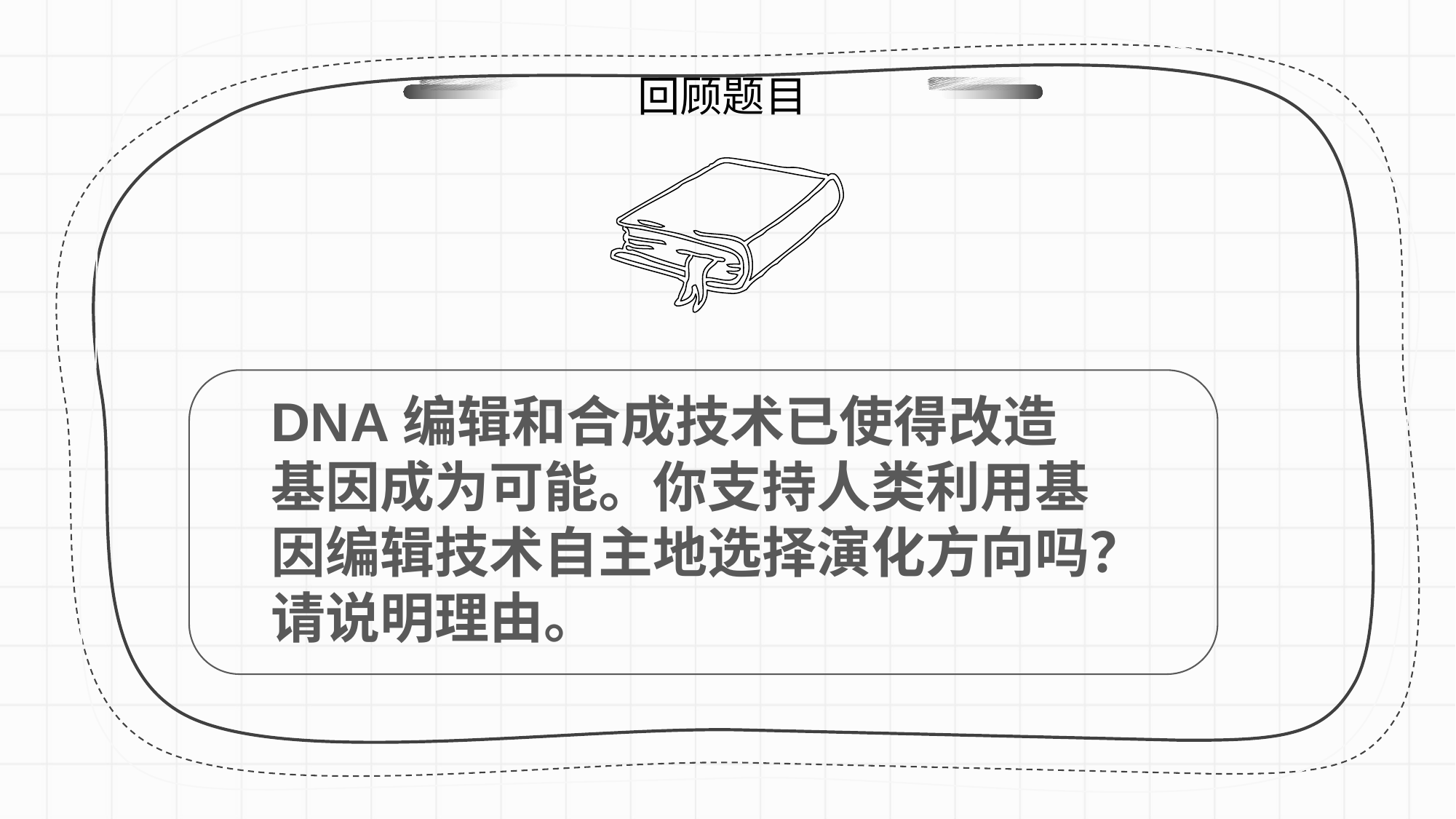

回顾题目

DNA编辑和合成技术已使得改造基因成为可能。你支持人类利用基因编辑技术自主地选择演化方向吗？请说明理由。